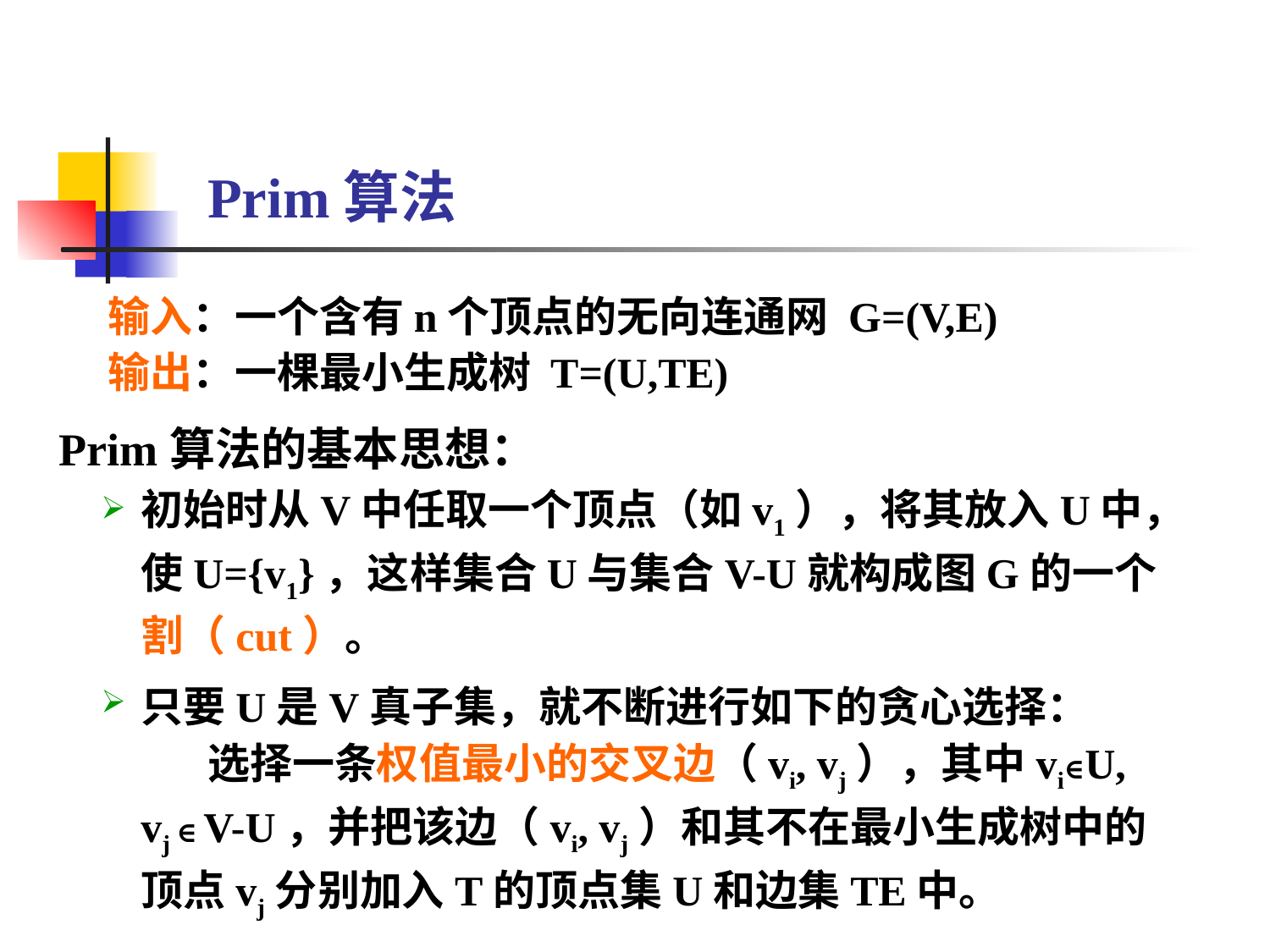

Prim算法
输入：一个含有n个顶点的无向连通网 G=(V,E)
输出：一棵最小生成树 T=(U,TE)

  Prim算法的基本思想：
初始时从V中任取一个顶点（如v1），将其放入U中，使U={v1}，这样集合U与集合V-U就构成图G的一个割（cut）。
只要U是V真子集，就不断进行如下的贪心选择：
       选择一条权值最小的交叉边（vi, vj），其中vi∈U,
vj ∈ V-U，并把该边（vi, vj）和其不在最小生成树中的顶点vj分别加入T的顶点集U和边集TE中。